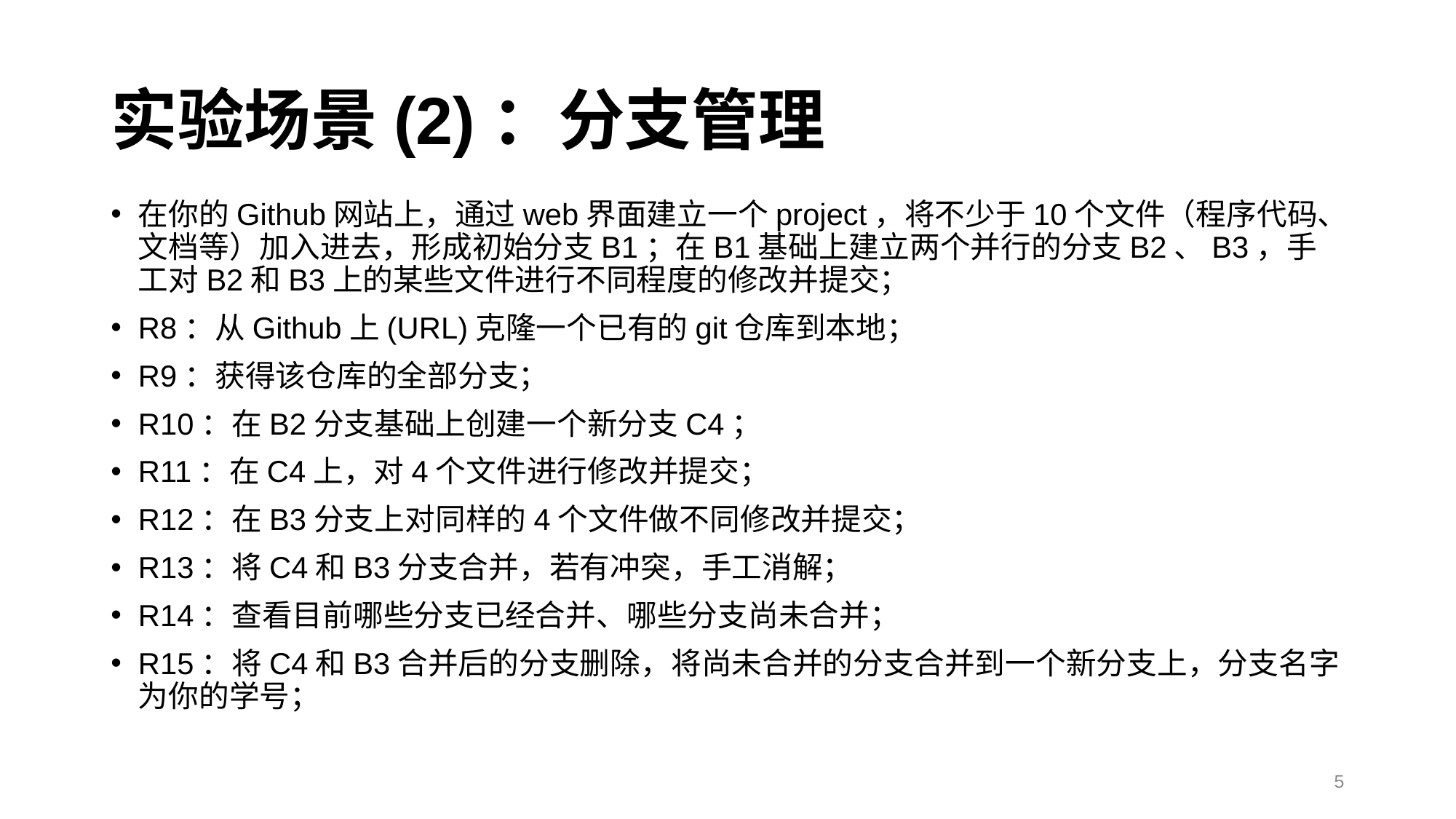

# 实验场景(2)：分支管理
在你的Github网站上，通过web界面建立一个project，将不少于10个文件（程序代码、文档等）加入进去，形成初始分支B1；在B1基础上建立两个并行的分支B2、B3，手工对B2和B3上的某些文件进行不同程度的修改并提交；
R8：从Github上(URL)克隆一个已有的git仓库到本地；
R9：获得该仓库的全部分支；
R10：在B2分支基础上创建一个新分支C4；
R11：在C4上，对4个文件进行修改并提交；
R12：在B3分支上对同样的4个文件做不同修改并提交；
R13：将C4和B3分支合并，若有冲突，手工消解；
R14：查看目前哪些分支已经合并、哪些分支尚未合并；
R15：将C4和B3合并后的分支删除，将尚未合并的分支合并到一个新分支上，分支名字为你的学号；
5